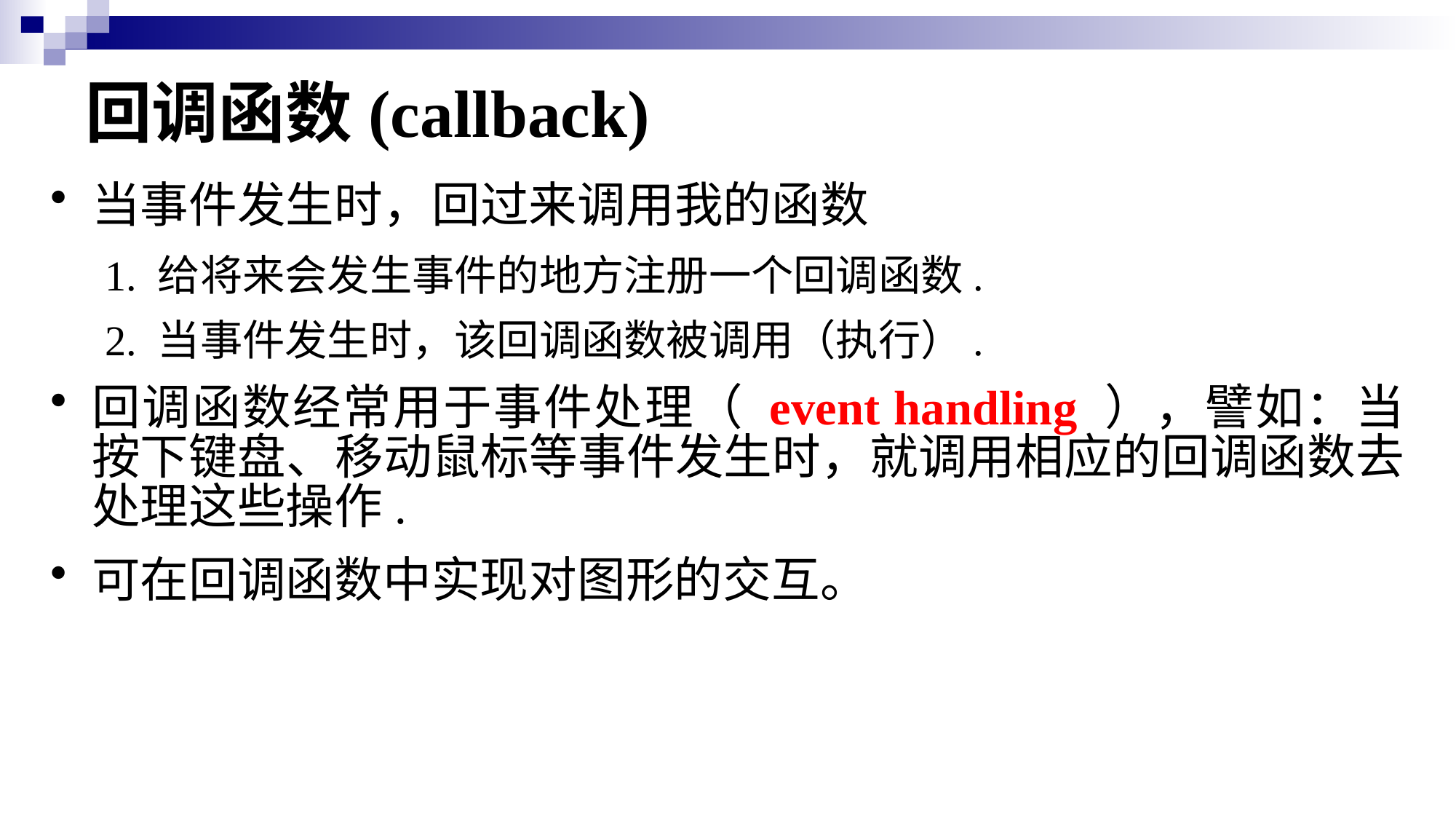

# 回调函数(callback)
当事件发生时，回过来调用我的函数
1. 给将来会发生事件的地方注册一个回调函数.
2. 当事件发生时，该回调函数被调用（执行）.
回调函数经常用于事件处理（ event handling ），譬如：当按下键盘、移动鼠标等事件发生时，就调用相应的回调函数去处理这些操作.
可在回调函数中实现对图形的交互。